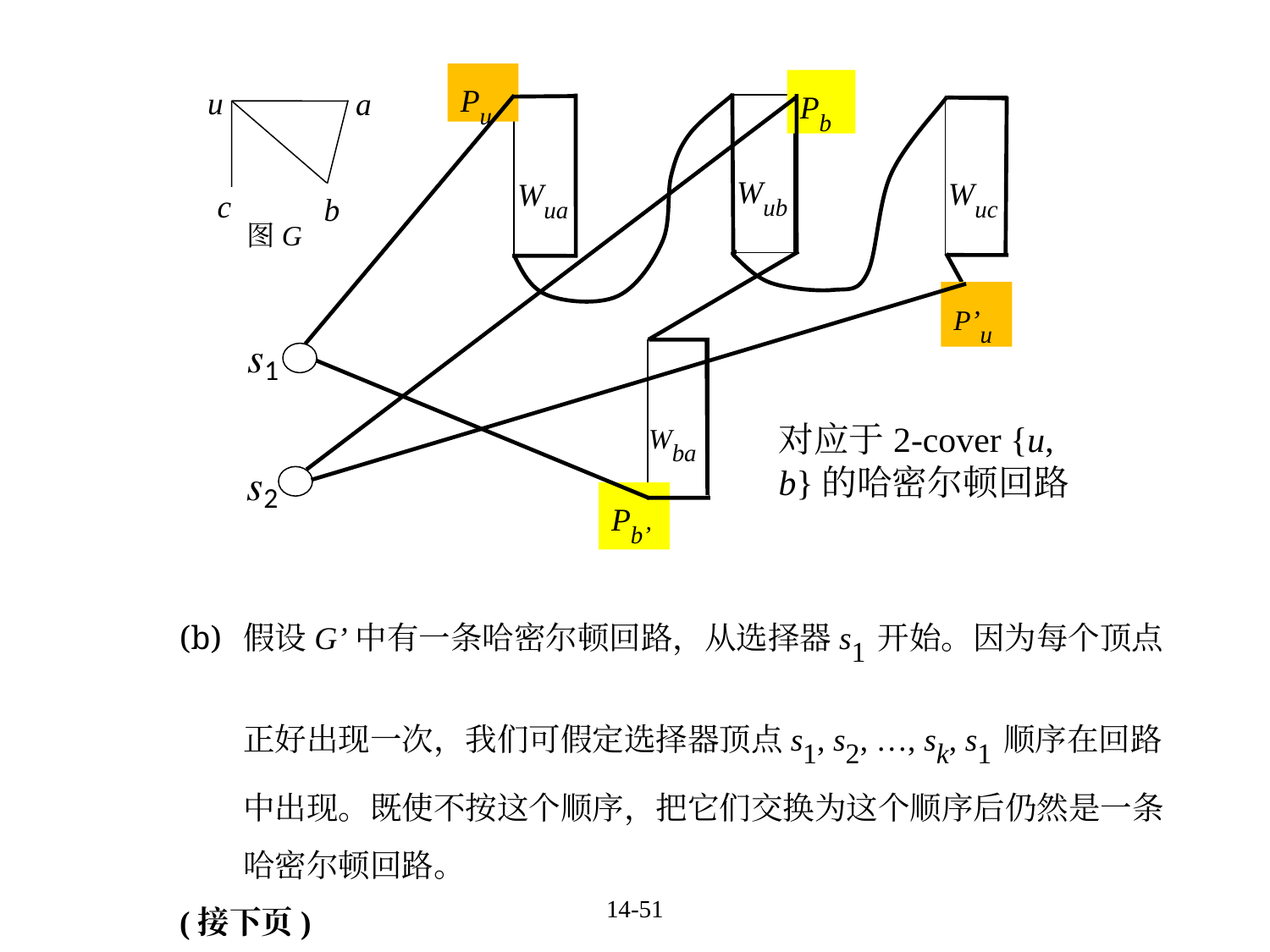

Pu
Pb
u
a

Wub
Wuc
Wua
c
b
图G

P’u

Wba
对应于2-cover {u, b}的哈密尔顿回路

Pb’

s1
s2
假设G’中有一条哈密尔顿回路，从选择器s1开始。因为每个顶点正好出现一次，我们可假定选择器顶点s1, s2, …, sk, s1顺序在回路中出现。既使不按这个顺序，把它们交换为这个顺序后仍然是一条哈密尔顿回路。
(接下页)
14-51